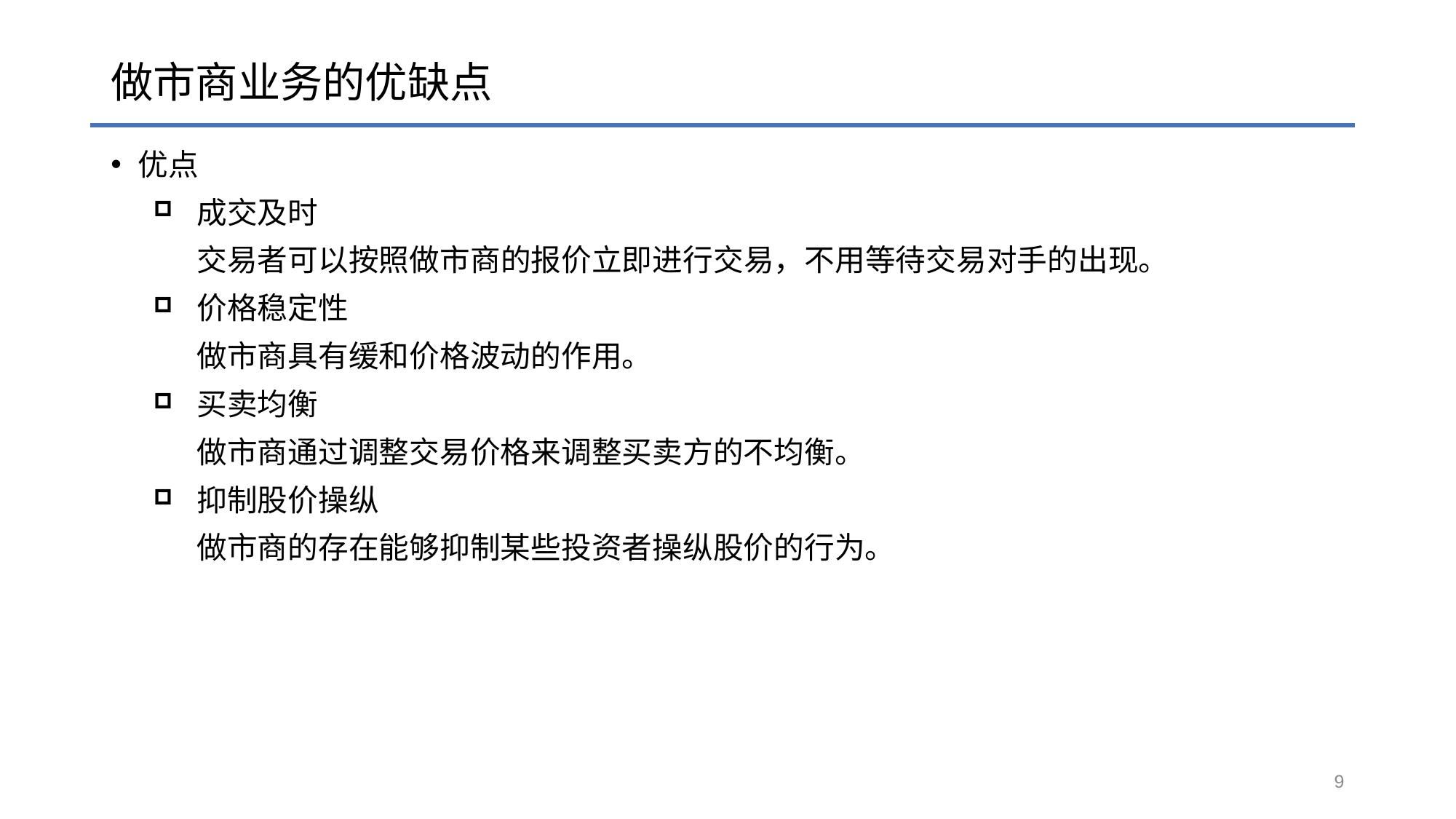

# 做市商业务的优缺点
优点
成交及时
交易者可以按照做市商的报价立即进行交易，不用等待交易对手的出现。
价格稳定性
做市商具有缓和价格波动的作用。
买卖均衡
做市商通过调整交易价格来调整买卖方的不均衡。
抑制股价操纵
做市商的存在能够抑制某些投资者操纵股价的行为。
9